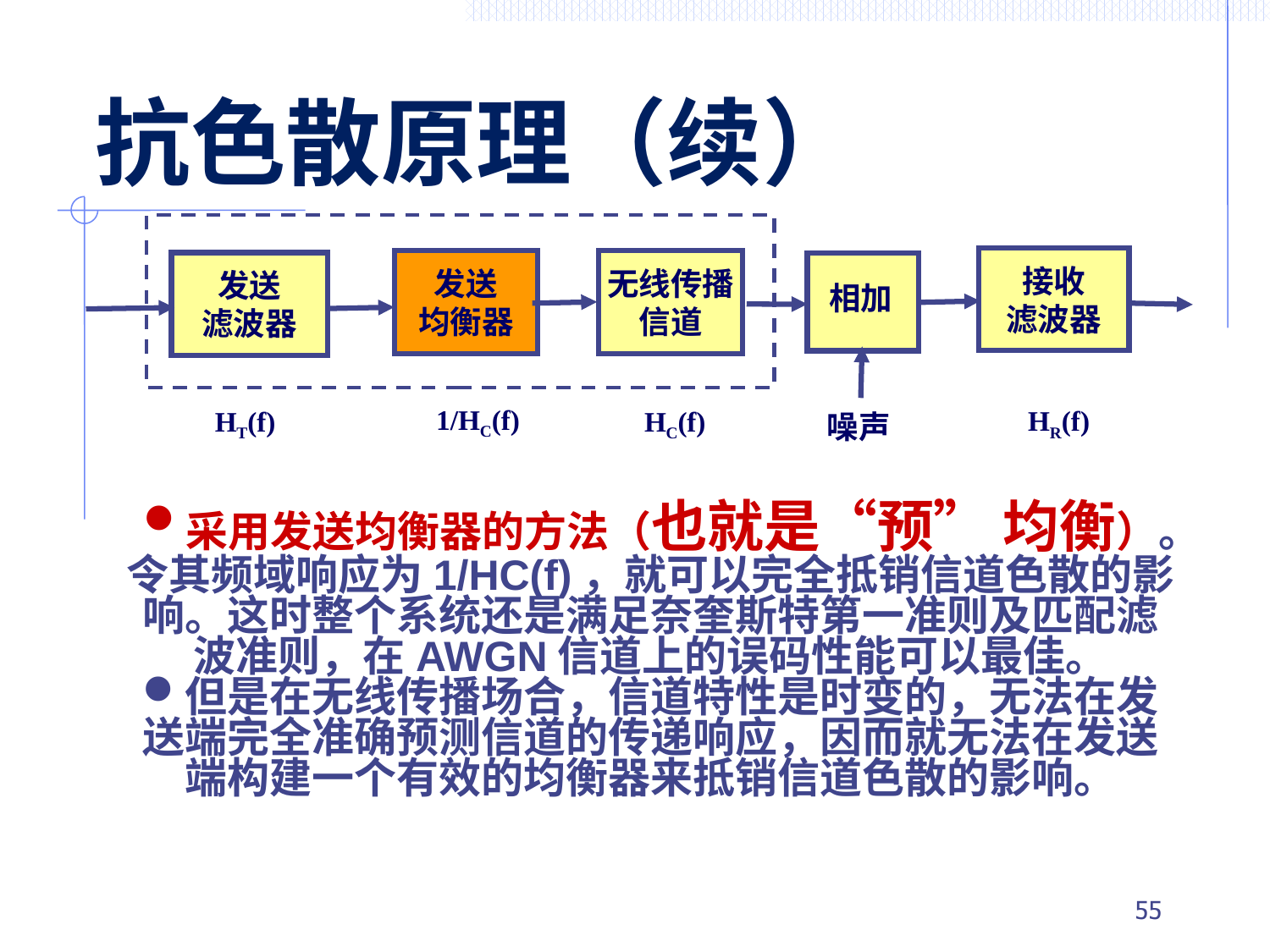

# 抗色散原理（续）

接收
滤波器
发送
均衡器
无线传播
信道
发送
滤波器

相加

1/HC(f)
HR(f)
HT(f)
HC(f)
噪声
采用发送均衡器的方法（也就是“预” 均衡）。令其频域响应为1/HC(f)，就可以完全抵销信道色散的影响。这时整个系统还是满足奈奎斯特第一准则及匹配滤波准则，在AWGN信道上的误码性能可以最佳。
但是在无线传播场合，信道特性是时变的，无法在发送端完全准确预测信道的传递响应，因而就无法在发送端构建一个有效的均衡器来抵销信道色散的影响。
55